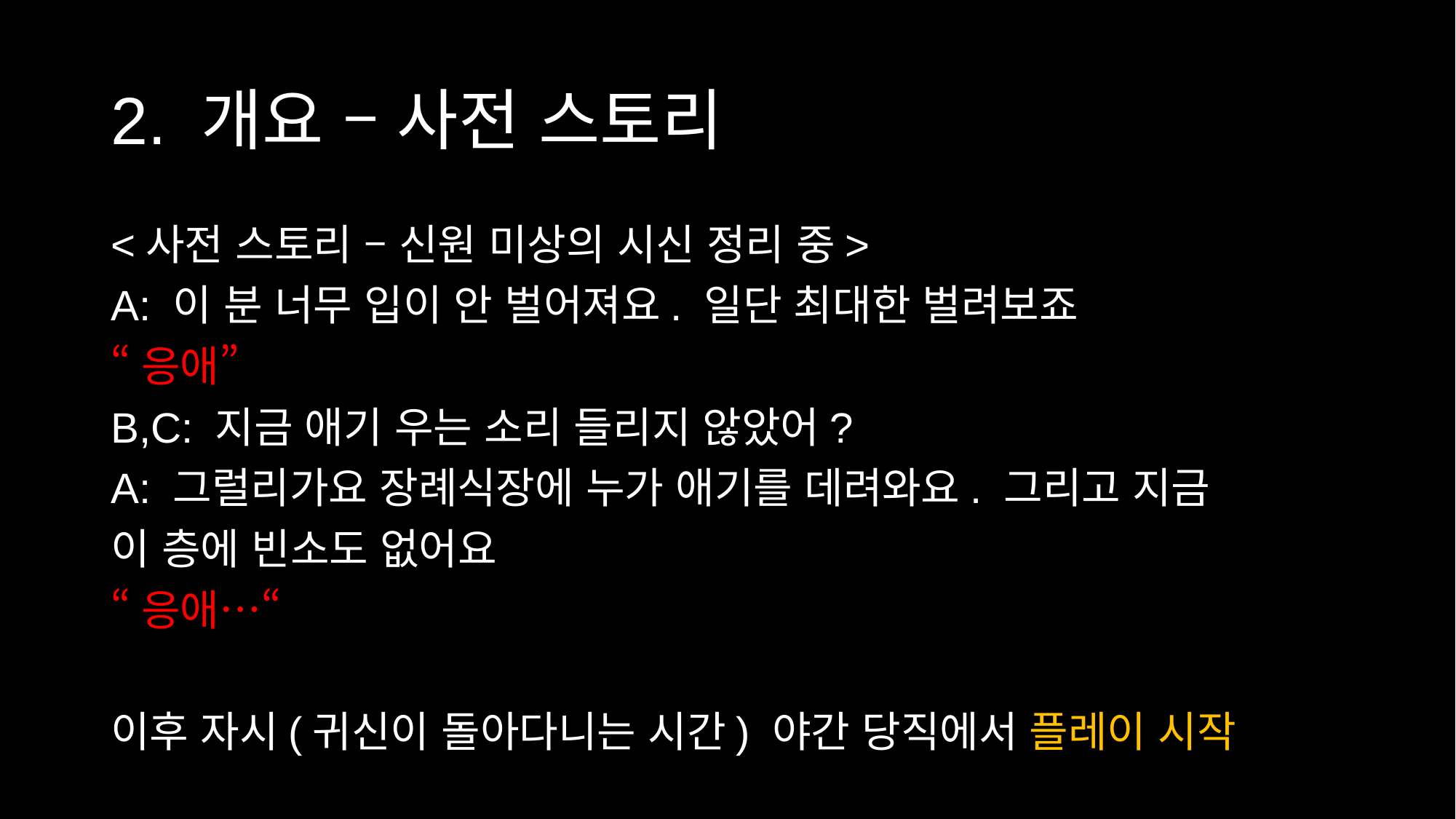

# 2. 개요 – 사전 스토리
<사전 스토리 – 신원 미상의 시신 정리 중>
A: 이 분 너무 입이 안 벌어져요. 일단 최대한 벌려보죠
“응애”
B,C: 지금 애기 우는 소리 들리지 않았어?
A: 그럴리가요 장례식장에 누가 애기를 데려와요. 그리고 지금
이 층에 빈소도 없어요
“응애…“

이후 자시(귀신이 돌아다니는 시간) 야간 당직에서 플레이 시작